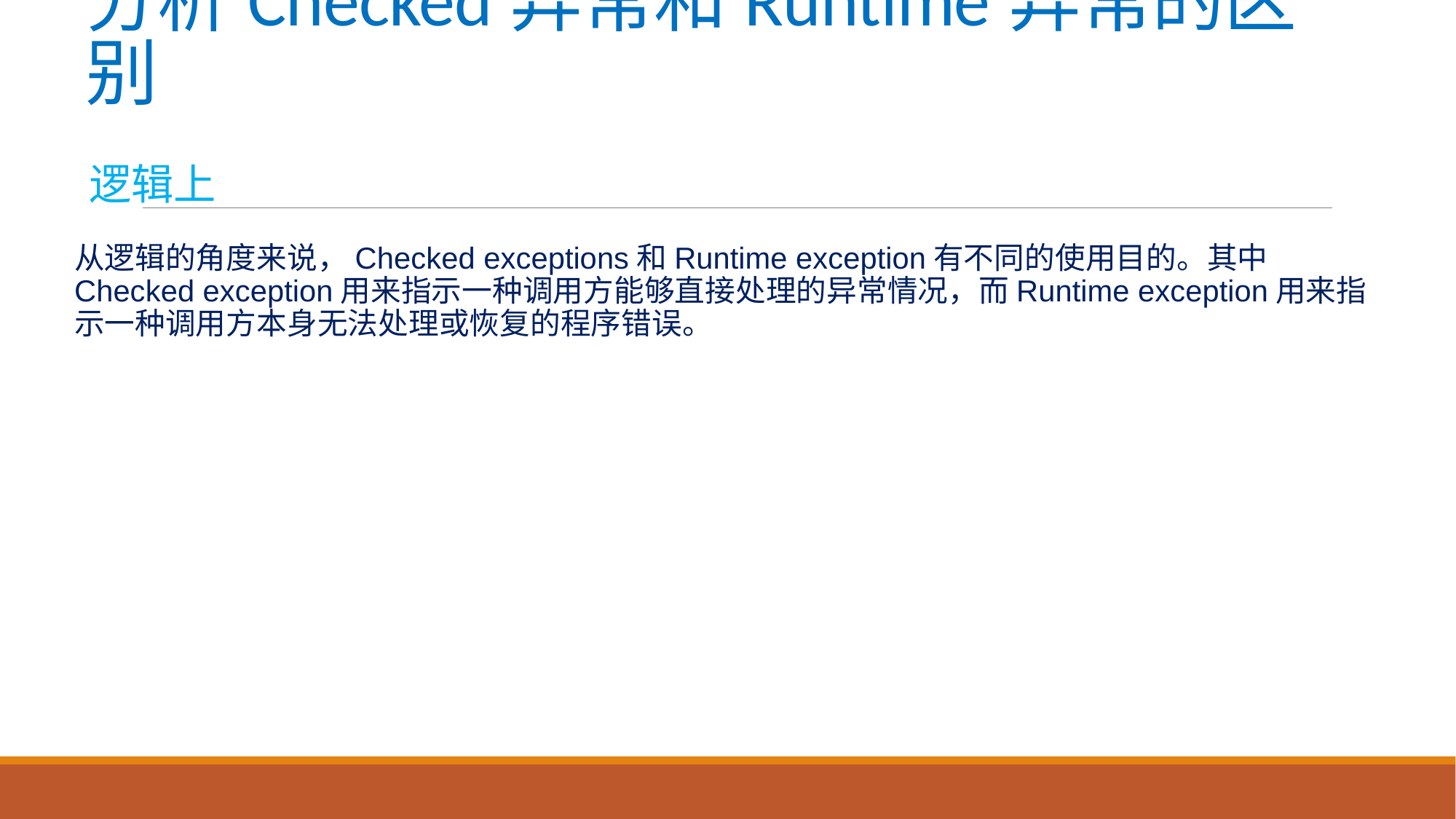

# 分析Checked异常和Runtime异常的区别
逻辑上
从逻辑的角度来说，Checked exceptions和Runtime exception有不同的使用目的。其中Checked exception用来指示一种调用方能够直接处理的异常情况，而Runtime exception用来指示一种调用方本身无法处理或恢复的程序错误。